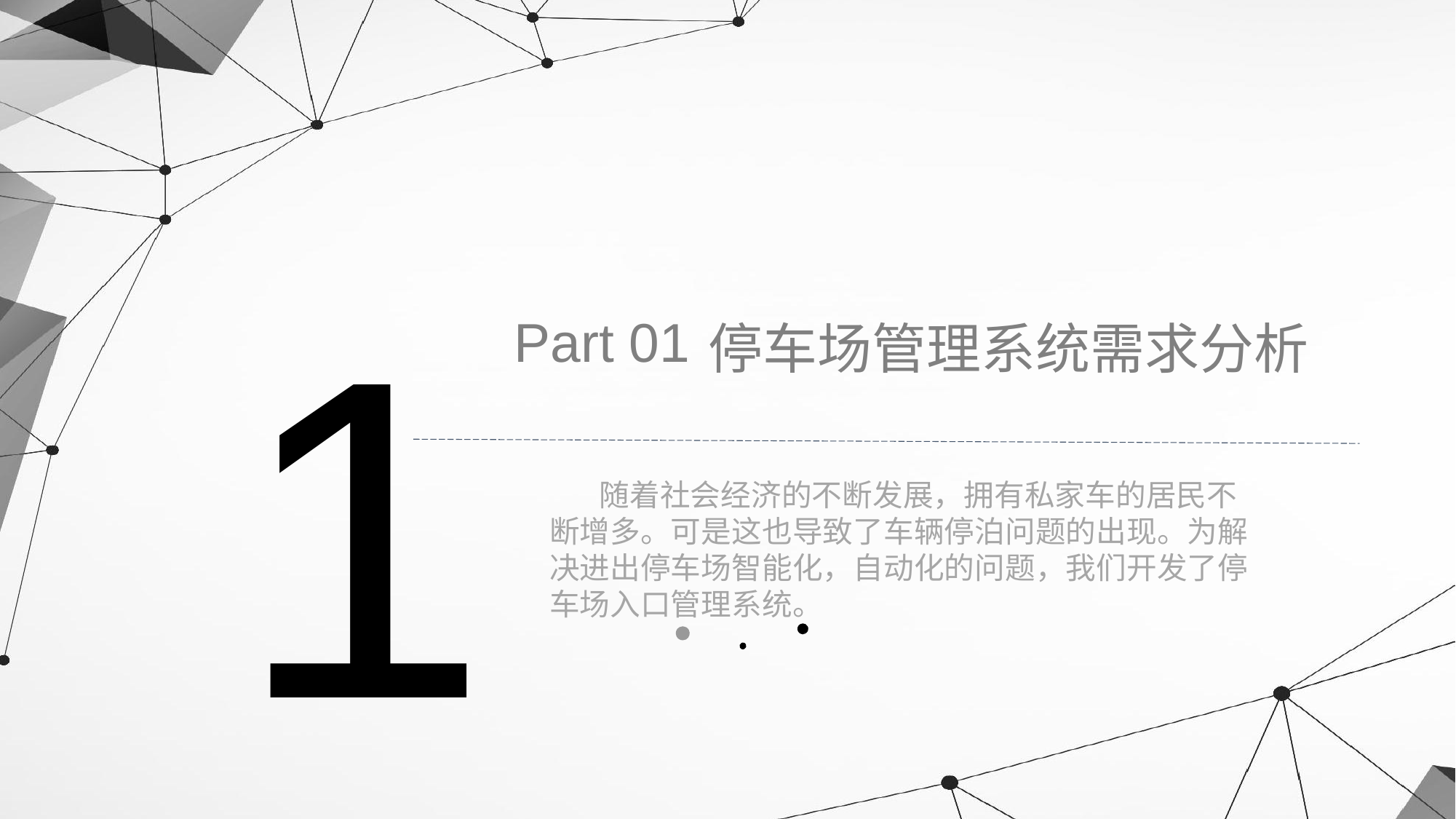

1
停车场管理系统需求分析
Part 01

       随着社会经济的不断发展，拥有私家车的居民不断增多。可是这也导致了车辆停泊问题的出现。为解决进出停车场智能化，自动化的问题，我们开发了停车场入口管理系统。